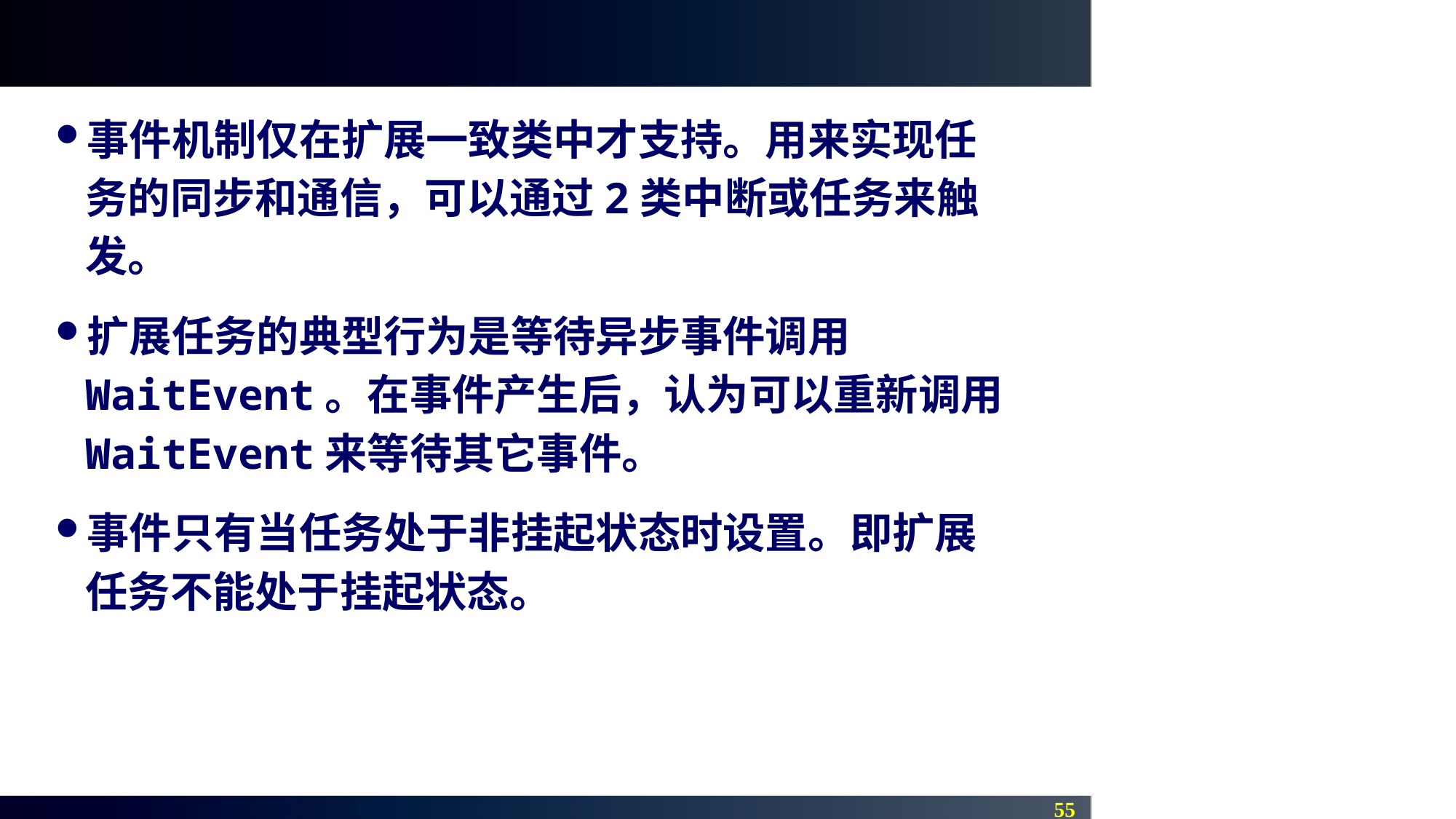

事件机制仅在扩展一致类中才支持。用来实现任务的同步和通信，可以通过2类中断或任务来触发。
扩展任务的典型行为是等待异步事件调用WaitEvent。在事件产生后，认为可以重新调用WaitEvent来等待其它事件。
事件只有当任务处于非挂起状态时设置。即扩展任务不能处于挂起状态。